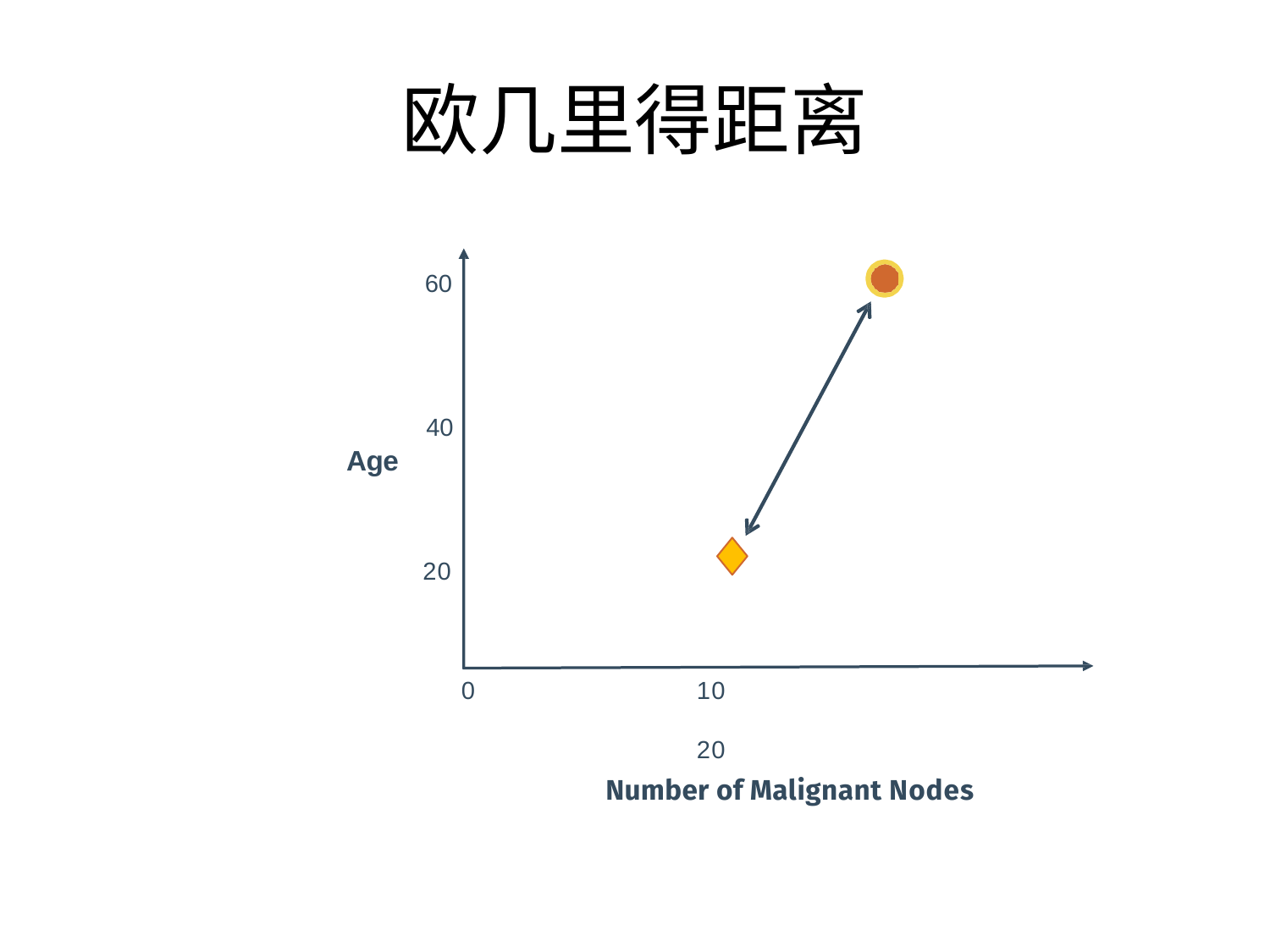

# 欧几里得距离

60

40
Age

20

10	20
Number of Malignant Nodes
0